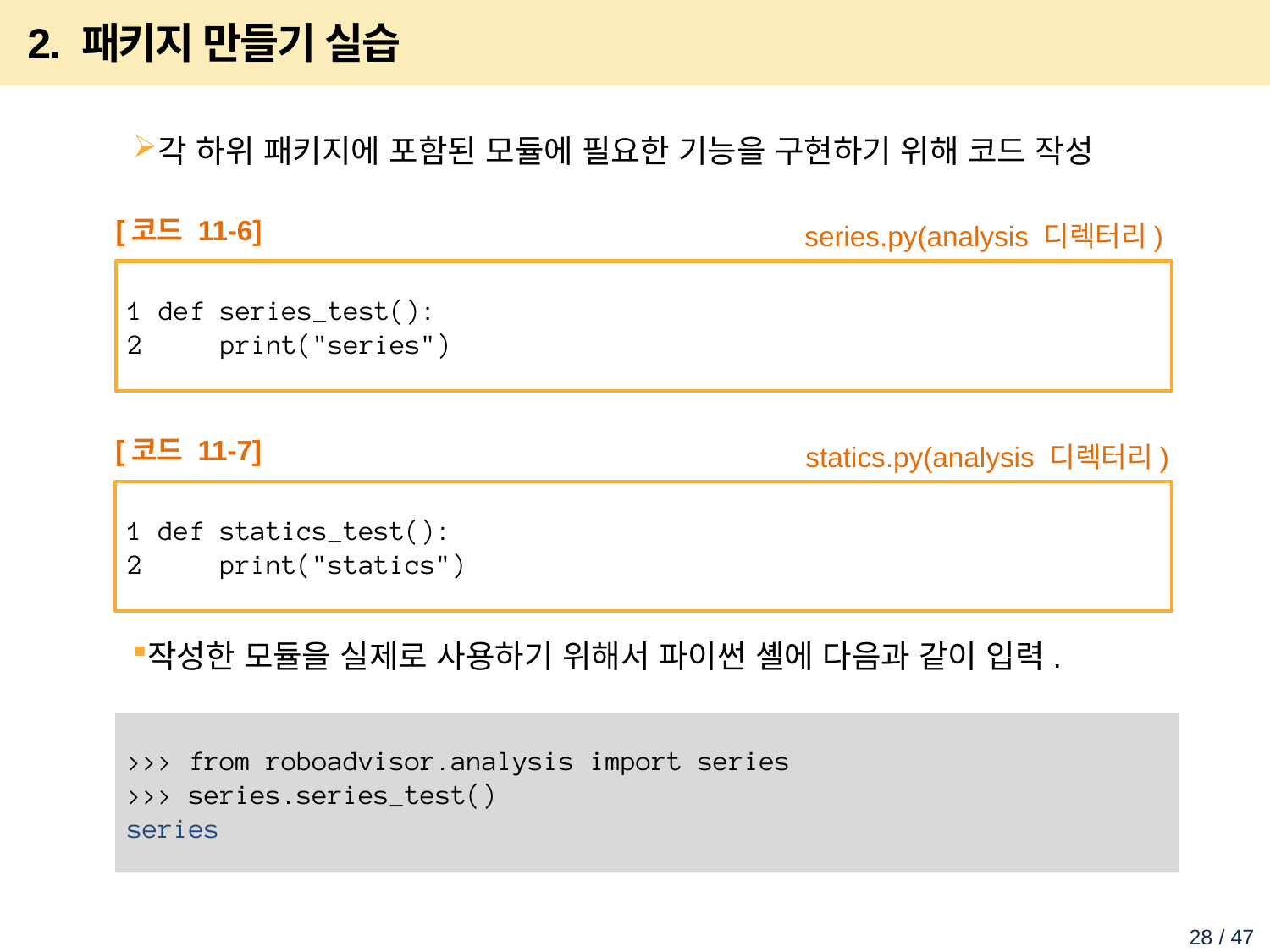

# 2. 패키지 만들기 실습
각 하위 패키지에 포함된 모듈에 필요한 기능을 구현하기 위해 코드 작성

작성한 모듈을 실제로 사용하기 위해서 파이썬 셸에 다음과 같이 입력.

[코드 11-6]
1 def series_test():
2     print("series")
series.py(analysis 디렉터리)
[코드 11-7]
1 def statics_test():
2     print("statics")
statics.py(analysis 디렉터리)
>>> from roboadvisor.analysis import series
>>> series.series_test()
series